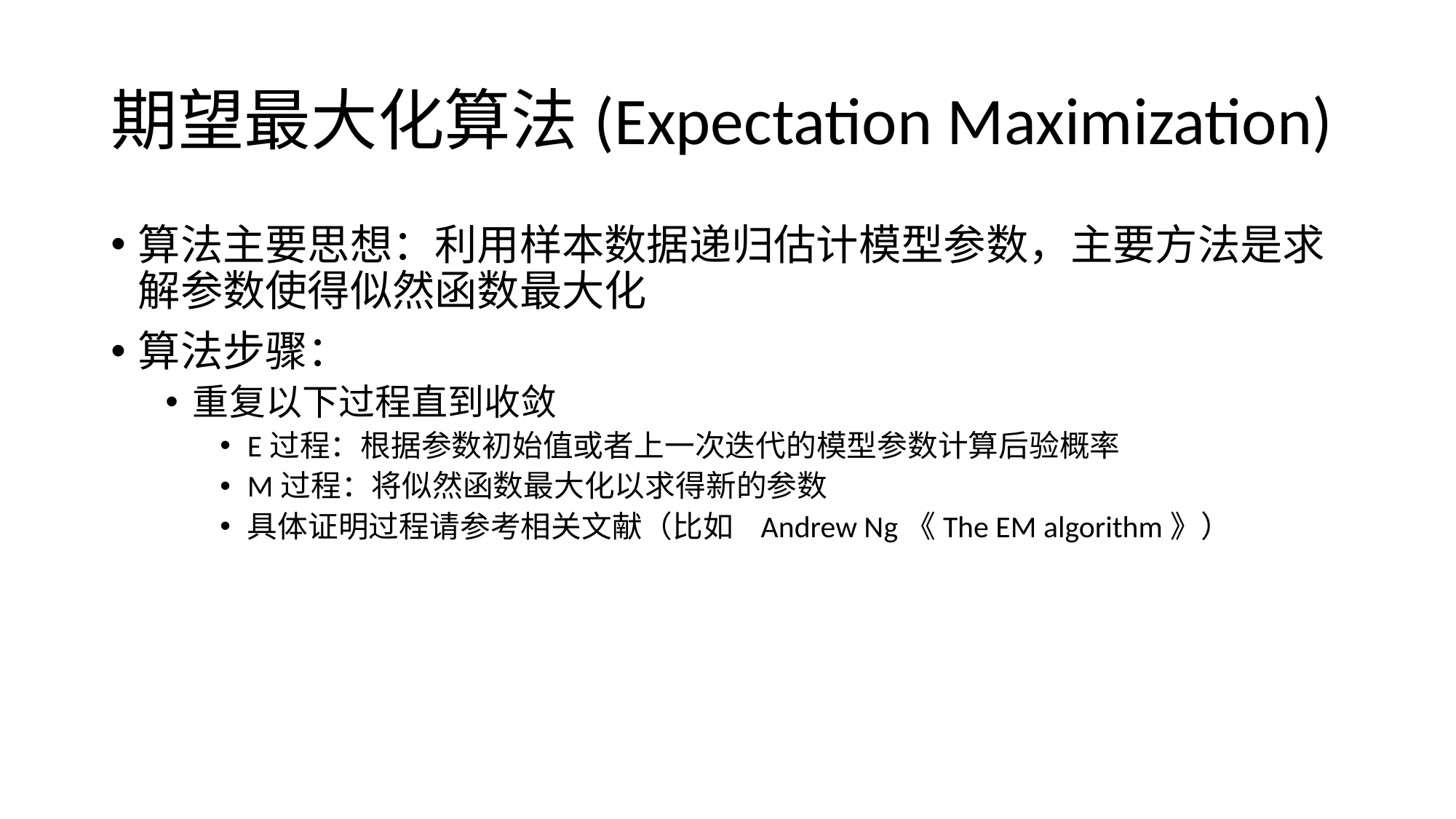

# 期望最大化算法(Expectation Maximization)
算法主要思想：利用样本数据递归估计模型参数，主要方法是求解参数使得似然函数最大化
算法步骤：
重复以下过程直到收敛
E过程：根据参数初始值或者上一次迭代的模型参数计算后验概率
M过程：将似然函数最大化以求得新的参数
具体证明过程请参考相关文献（比如   Andrew Ng《The EM algorithm》）